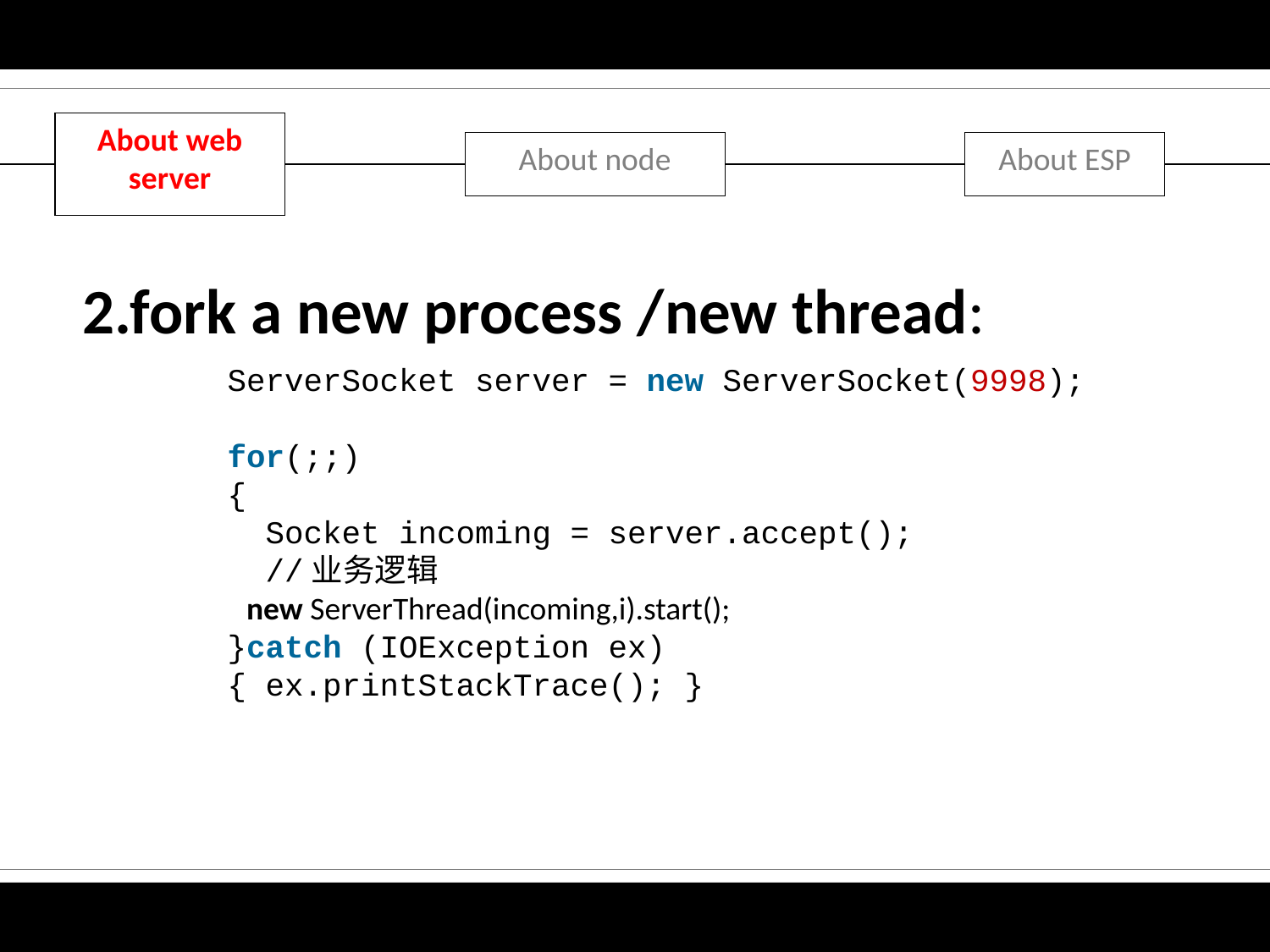

About web server
About node
About ESP
2.fork a new process /new thread:
ServerSocket server = new ServerSocket(9998);
for(;;)
{
  Socket incoming = server.accept();
  //业务逻辑
 new ServerThread(incoming,i).start();
}catch (IOException ex){ ex.printStackTrace(); }